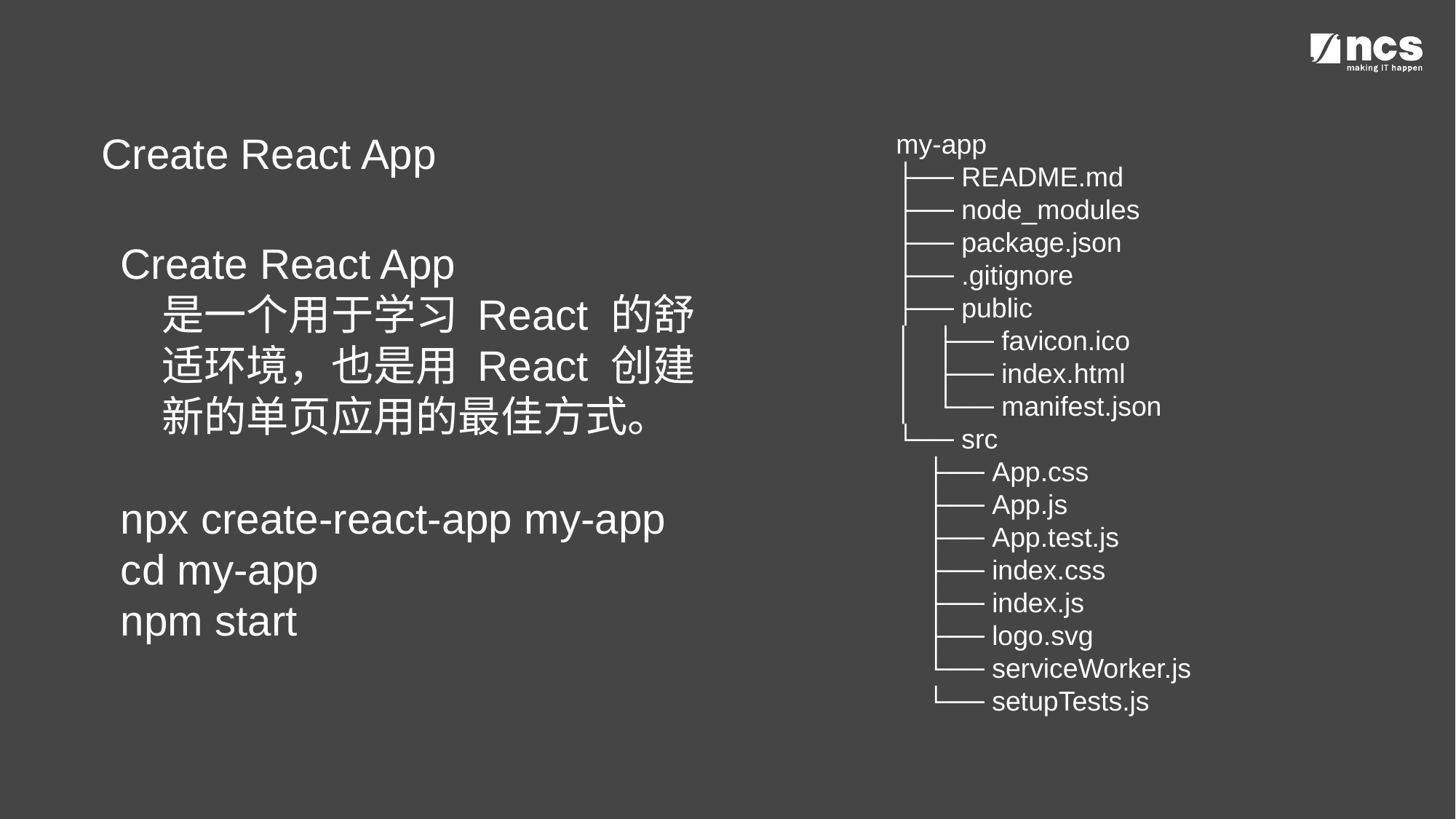

Create React App
my-app
├── README.md
├── node_modules
├── package.json
├── .gitignore
├── public
│   ├── favicon.ico
│   ├── index.html
│   └── manifest.json
└── src
    ├── App.css
    ├── App.js
    ├── App.test.js
    ├── index.css
    ├── index.js
    ├── logo.svg
    └── serviceWorker.js
    └── setupTests.js
Create React App
	是一个用于学习 React 的舒适环境，也是用 React 创建新的单页应用的最佳方式。

npx create-react-app my-app
cd my-app
npm start